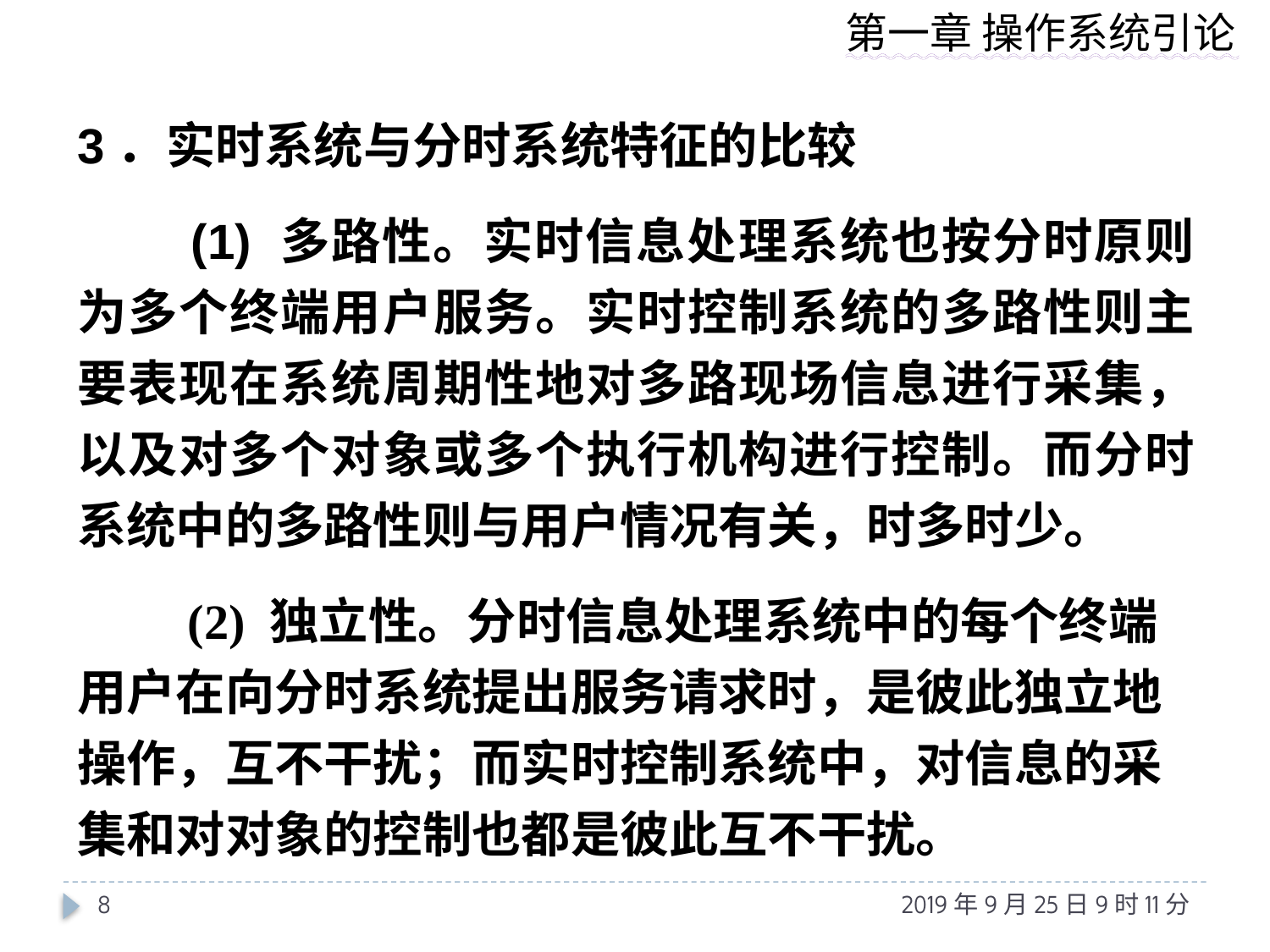

3．实时系统与分时系统特征的比较
　　(1) 多路性。实时信息处理系统也按分时原则为多个终端用户服务。实时控制系统的多路性则主要表现在系统周期性地对多路现场信息进行采集，以及对多个对象或多个执行机构进行控制。而分时系统中的多路性则与用户情况有关，时多时少。
　　(2) 独立性。分时信息处理系统中的每个终端用户在向分时系统提出服务请求时，是彼此独立地操作，互不干扰；而实时控制系统中，对信息的采集和对对象的控制也都是彼此互不干扰。
8
2019年9月25日9时11分